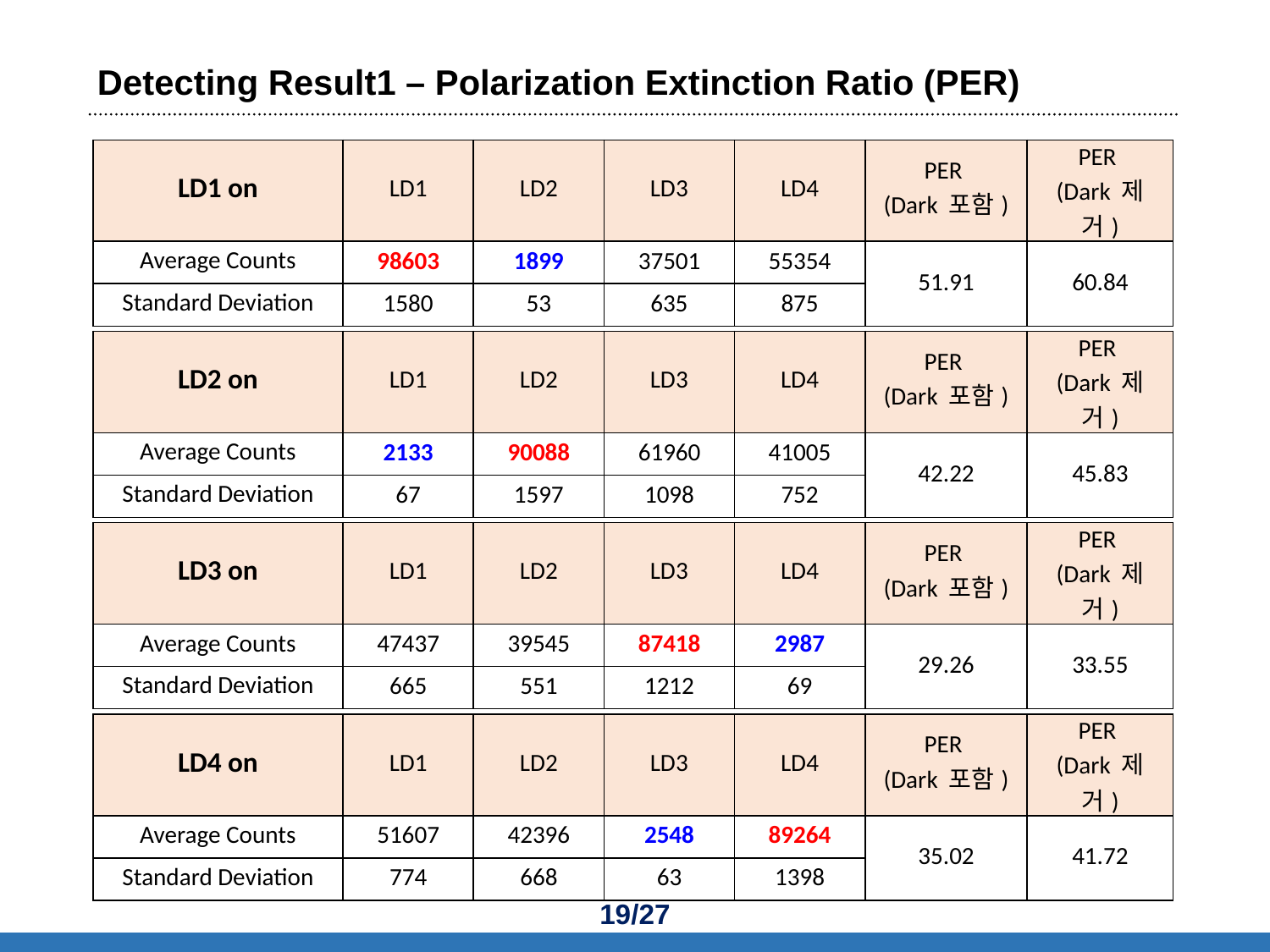

Detecting Result1 – Polarization Extinction Ratio (PER)
| LD1 on | LD1 | LD2 | LD3 | LD4 | PER (Dark 포함) | PER (Dark 제거) |
| --- | --- | --- | --- | --- | --- | --- |
| Average Counts | 98603 | 1899 | 37501 | 55354 | 51.91 | 60.84 |
| Standard Deviation | 1580 | 53 | 635 | 875 |  |  |
| LD2 on | LD1 | LD2 | LD3 | LD4 | PER (Dark 포함) | PER (Dark 제거) |
| --- | --- | --- | --- | --- | --- | --- |
| Average Counts | 2133 | 90088 | 61960 | 41005 | 42.22 | 45.83 |
| Standard Deviation | 67 | 1597 | 1098 | 752 |  |  |
| LD3 on | LD1 | LD2 | LD3 | LD4 | PER (Dark 포함) | PER (Dark 제거) |
| --- | --- | --- | --- | --- | --- | --- |
| Average Counts | 47437 | 39545 | 87418 | 2987 | 29.26 | 33.55 |
| Standard Deviation | 665 | 551 | 1212 | 69 |  |  |
| LD4 on | LD1 | LD2 | LD3 | LD4 | PER (Dark 포함) | PER (Dark 제거) |
| --- | --- | --- | --- | --- | --- | --- |
| Average Counts | 51607 | 42396 | 2548 | 89264 | 35.02 | 41.72 |
| Standard Deviation | 774 | 668 | 63 | 1398 |  |  |